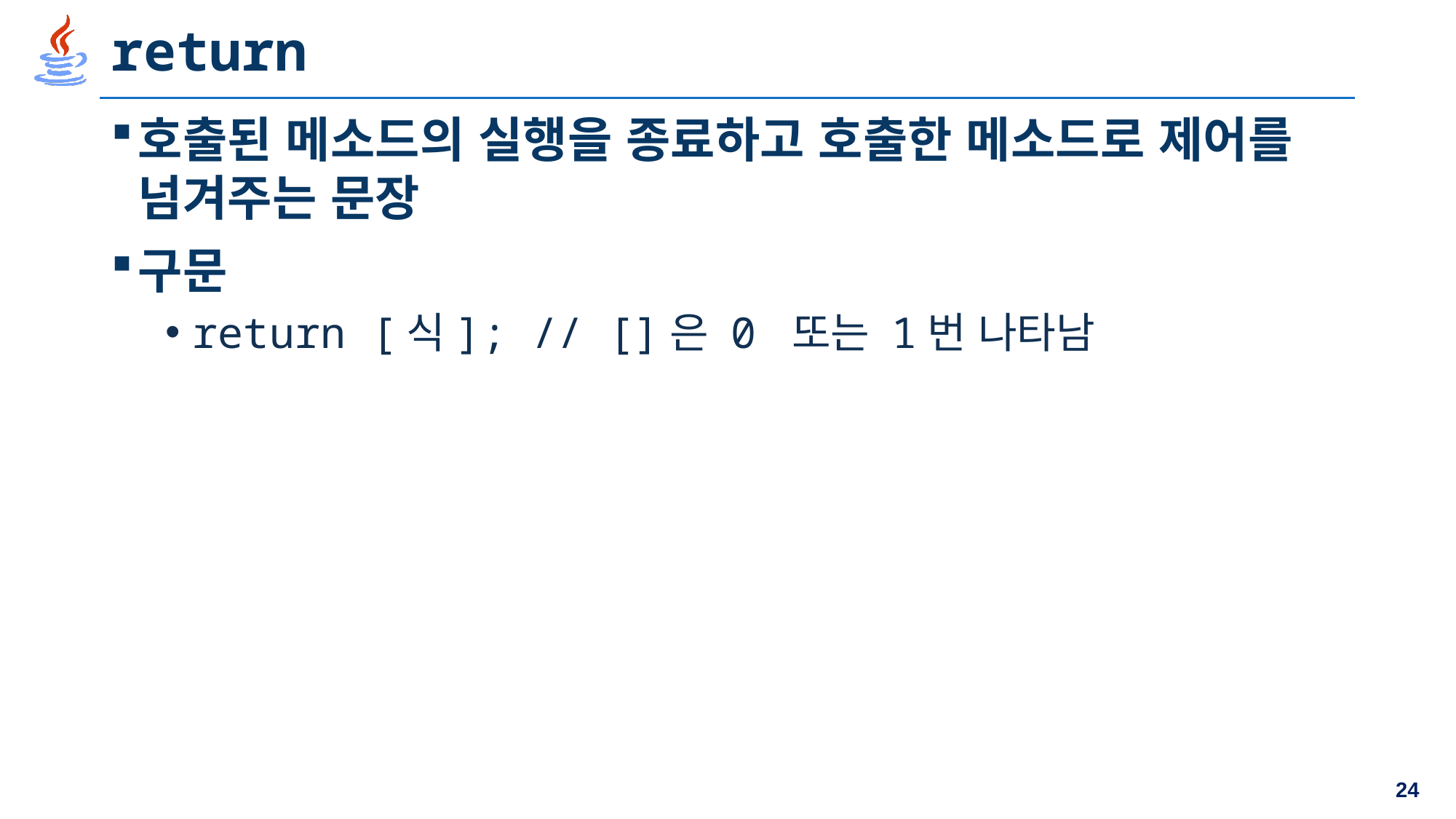

# return
호출된 메소드의 실행을 종료하고 호출한 메소드로 제어를 넘겨주는 문장
구문
return [식]; // []은 0 또는 1번 나타남
24